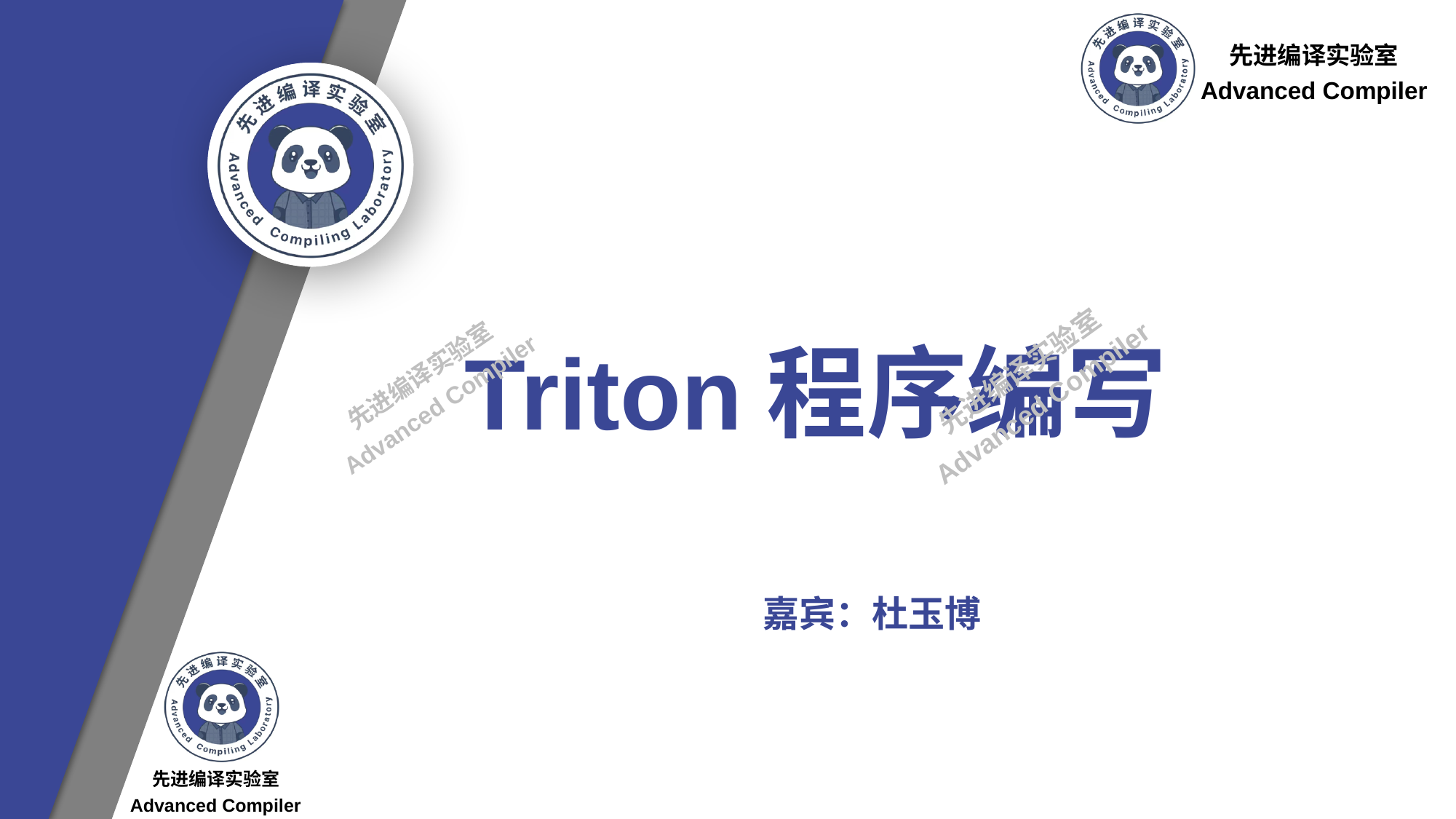

先进编译实验室
Advanced Compiler

Triton程序编写
先进编译实验室
Advanced Compiler
先进编译实验室
Advanced Compiler
嘉宾：杜玉博

先进编译实验室
Advanced Compiler